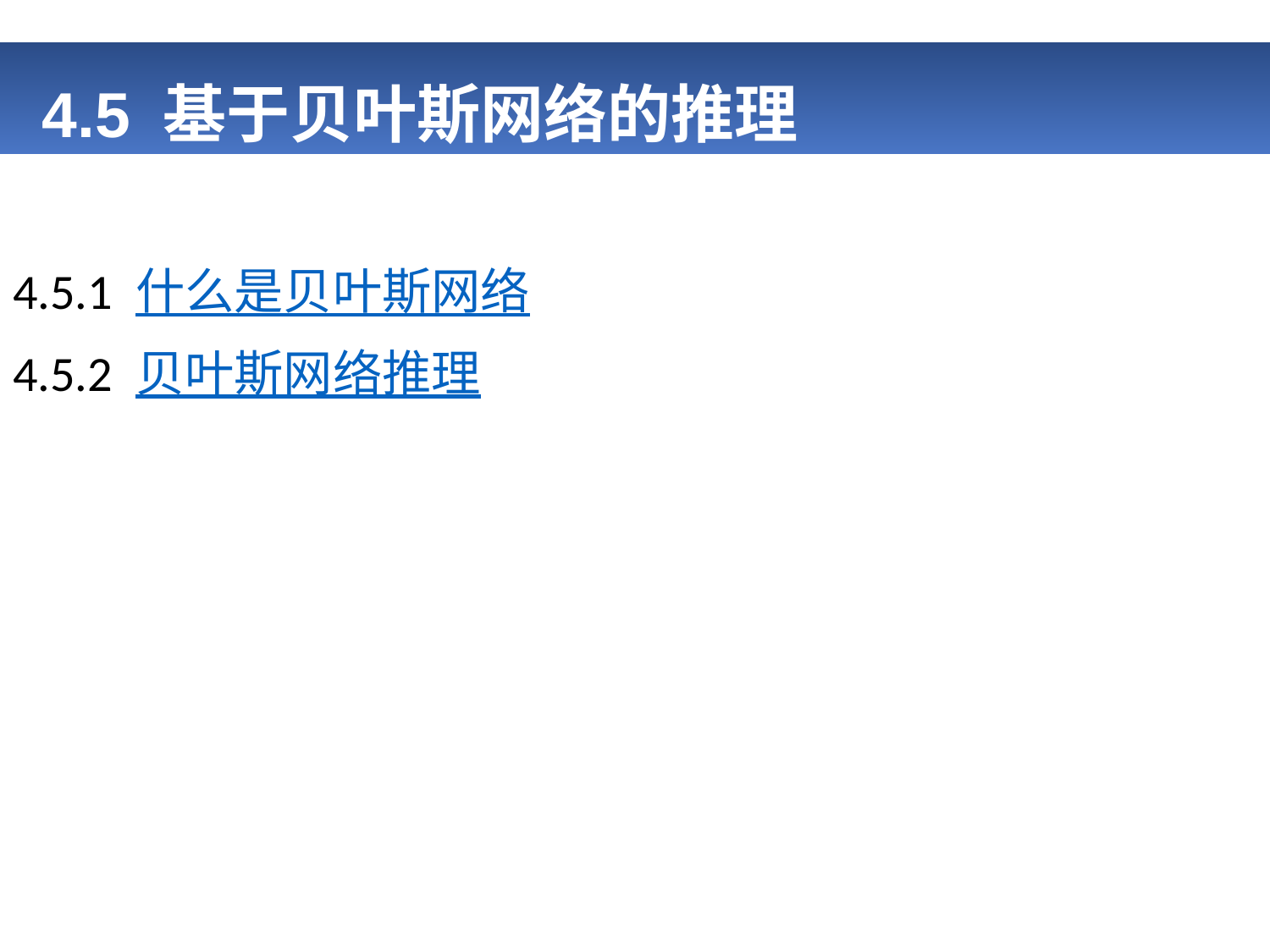

# 4.5 基于贝叶斯网络的推理
4.5.1 什么是贝叶斯网络
4.5.2 贝叶斯网络推理